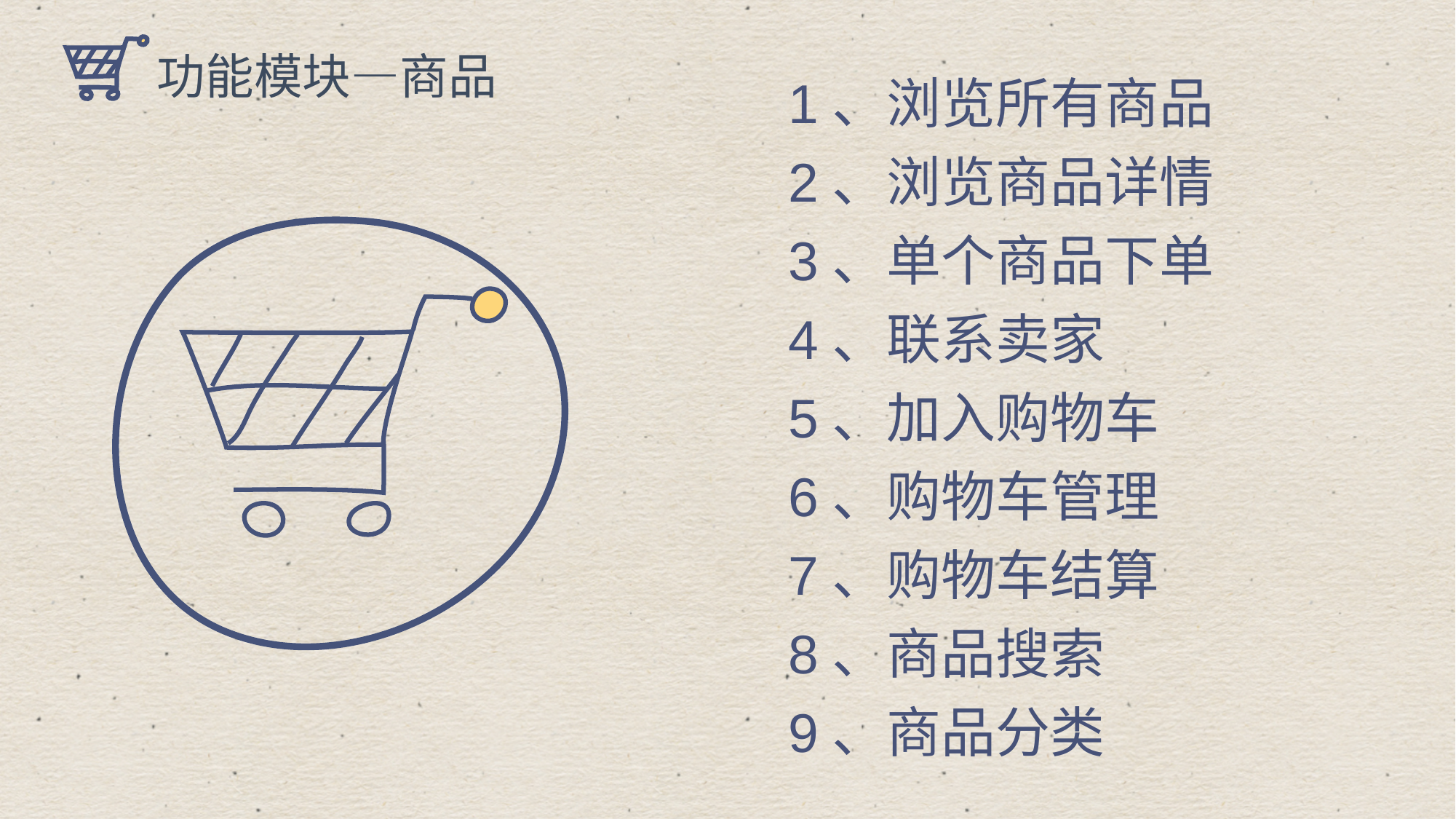

功能模块—商品
1、浏览所有商品
2、浏览商品详情
3、单个商品下单
4、联系卖家
5、加入购物车
6、购物车管理
7、购物车结算
8、商品搜索
9、商品分类